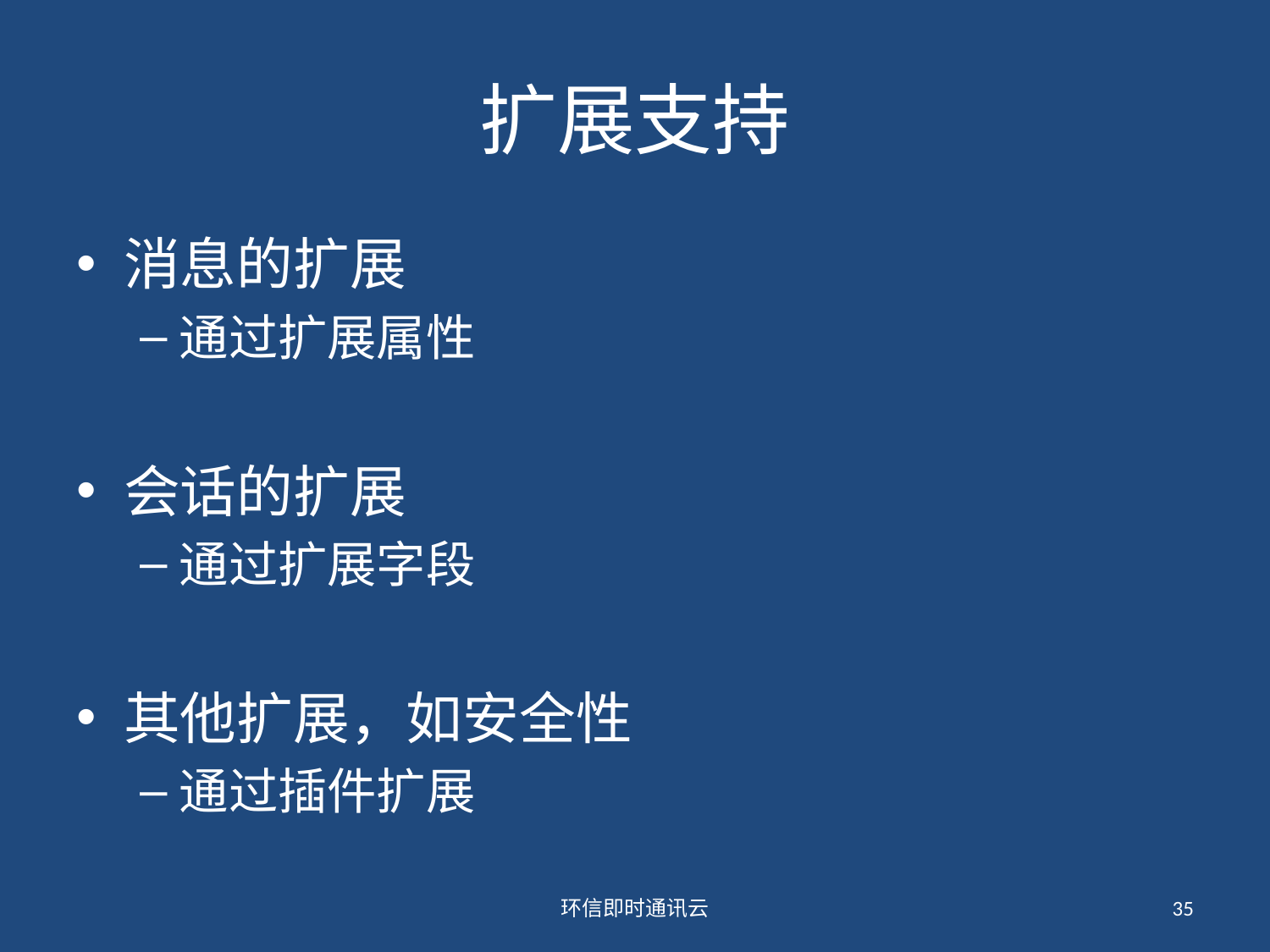

# 扩展支持
消息的扩展
通过扩展属性

会话的扩展
通过扩展字段

其他扩展，如安全性
通过插件扩展
环信即时通讯云
35